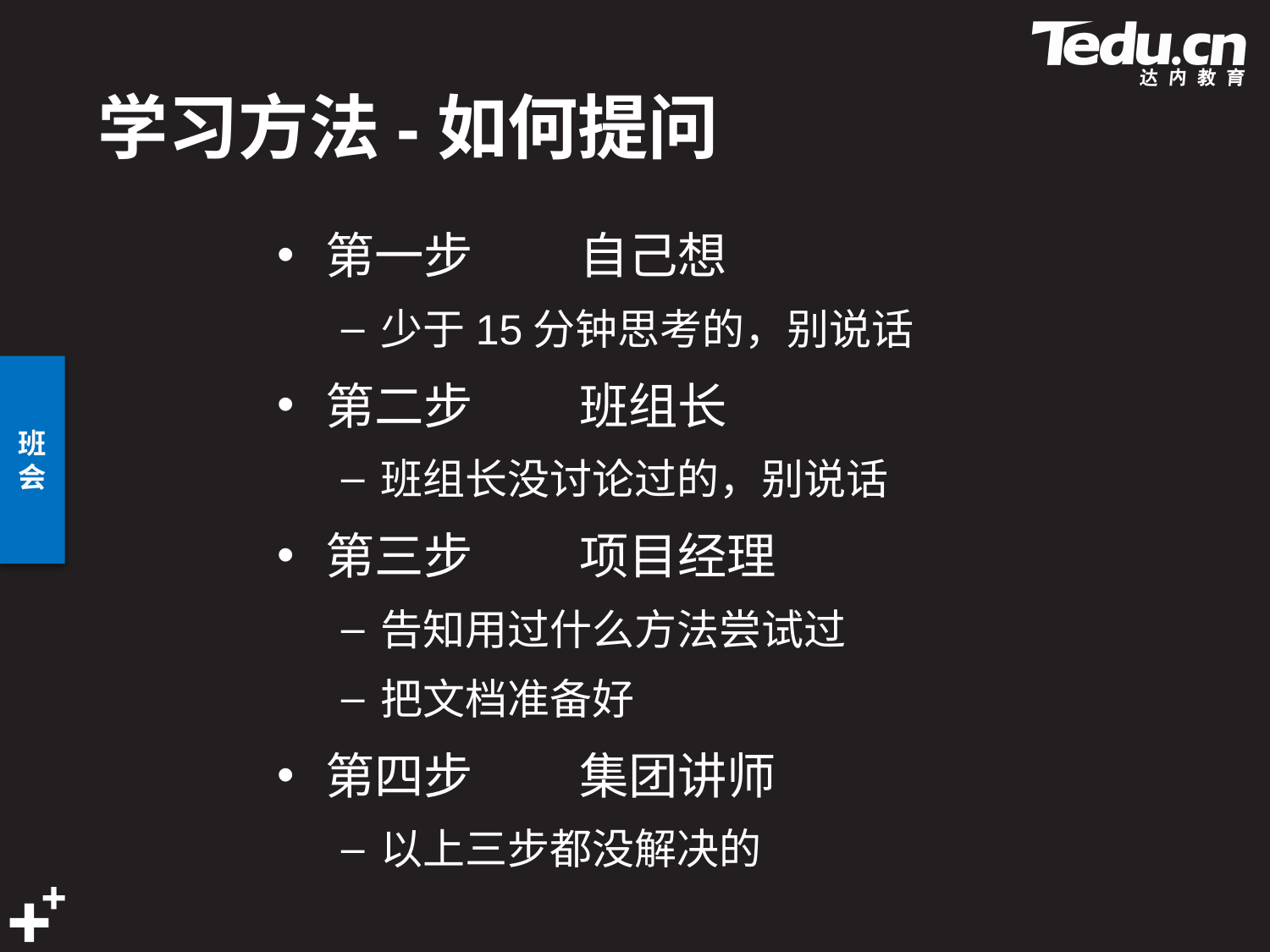

# 学习方法-如何提问
第一步	自己想
少于15分钟思考的，别说话
第二步	班组长
班组长没讨论过的，别说话
第三步	项目经理
告知用过什么方法尝试过
把文档准备好
第四步	集团讲师
以上三步都没解决的